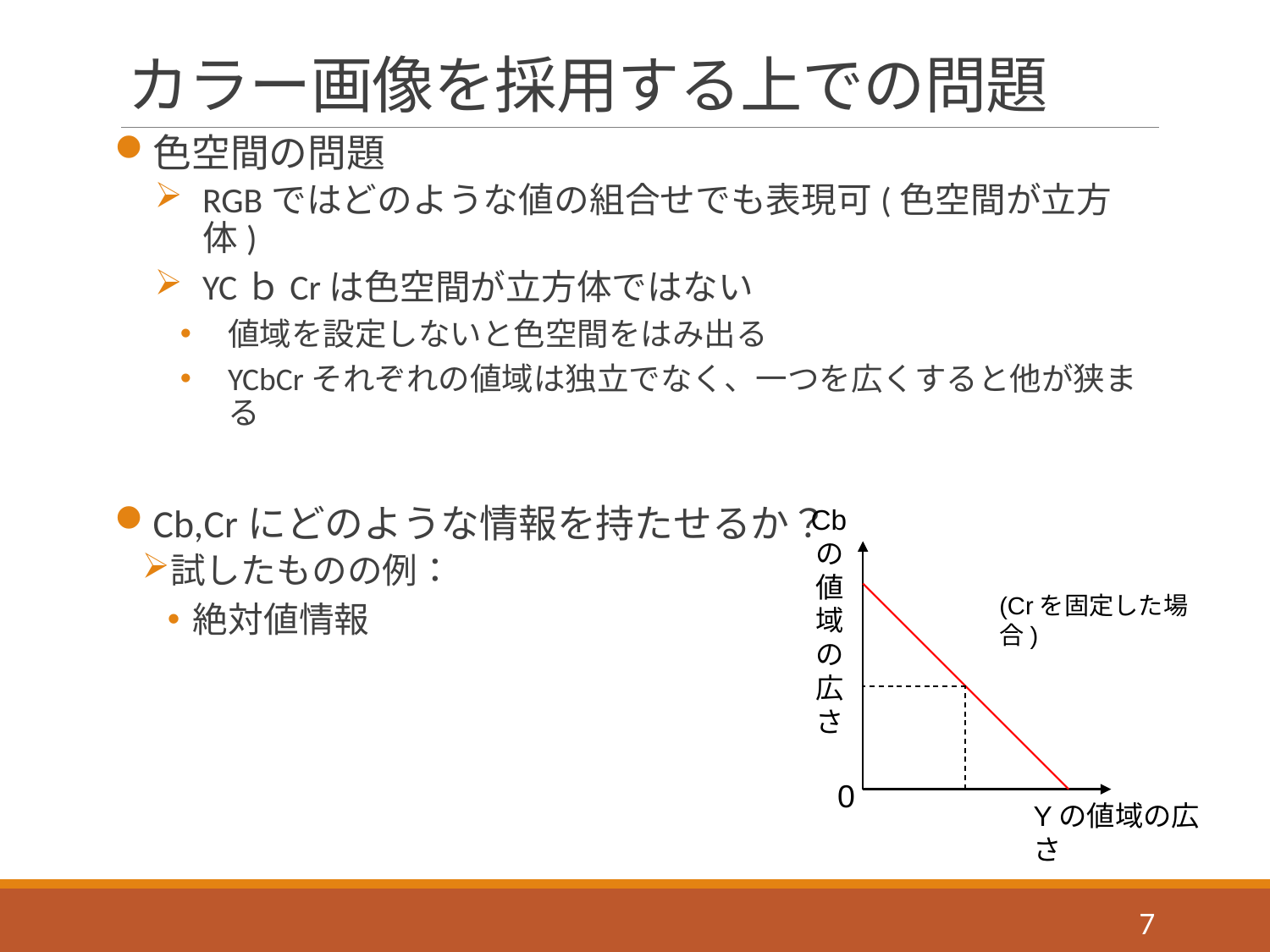

# カラー画像を採用する上での問題
色空間の問題
RGBではどのような値の組合せでも表現可(色空間が立方体)
YCｂCrは色空間が立方体ではない
値域を設定しないと色空間をはみ出る
YCbCrそれぞれの値域は独立でなく、一つを広くすると他が狭まる

Cb,Crにどのような情報を持たせるか？
試したものの例：
絶対値情報
Cbの値域の広さ
0
Yの値域の広さ
(Crを固定した場合)

7